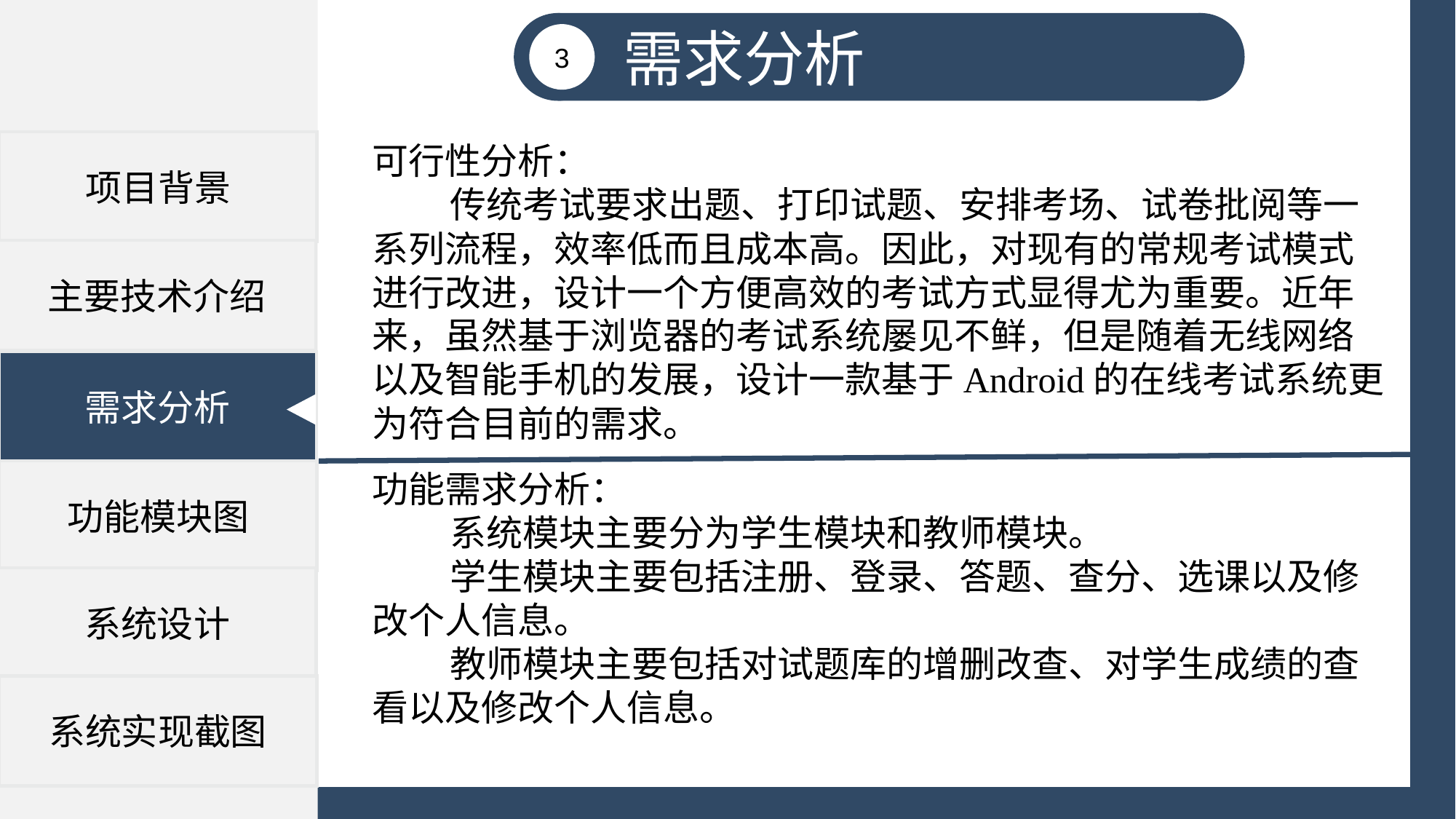

项目背景
需求分析
功能模块图
系统设计
系统实现截图
主要技术介绍

需求分析
3
可行性分析：
传统考试要求出题、打印试题、安排考场、试卷批阅等一系列流程，效率低而且成本高。因此，对现有的常规考试模式进行改进，设计一个方便高效的考试方式显得尤为重要。近年来，虽然基于浏览器的考试系统屡见不鲜，但是随着无线网络以及智能手机的发展，设计一款基于Android的在线考试系统更为符合目前的需求。

功能需求分析：
系统模块主要分为学生模块和教师模块。
学生模块主要包括注册、登录、答题、查分、选课以及修改个人信息。
教师模块主要包括对试题库的增删改查、对学生成绩的查看以及修改个人信息。